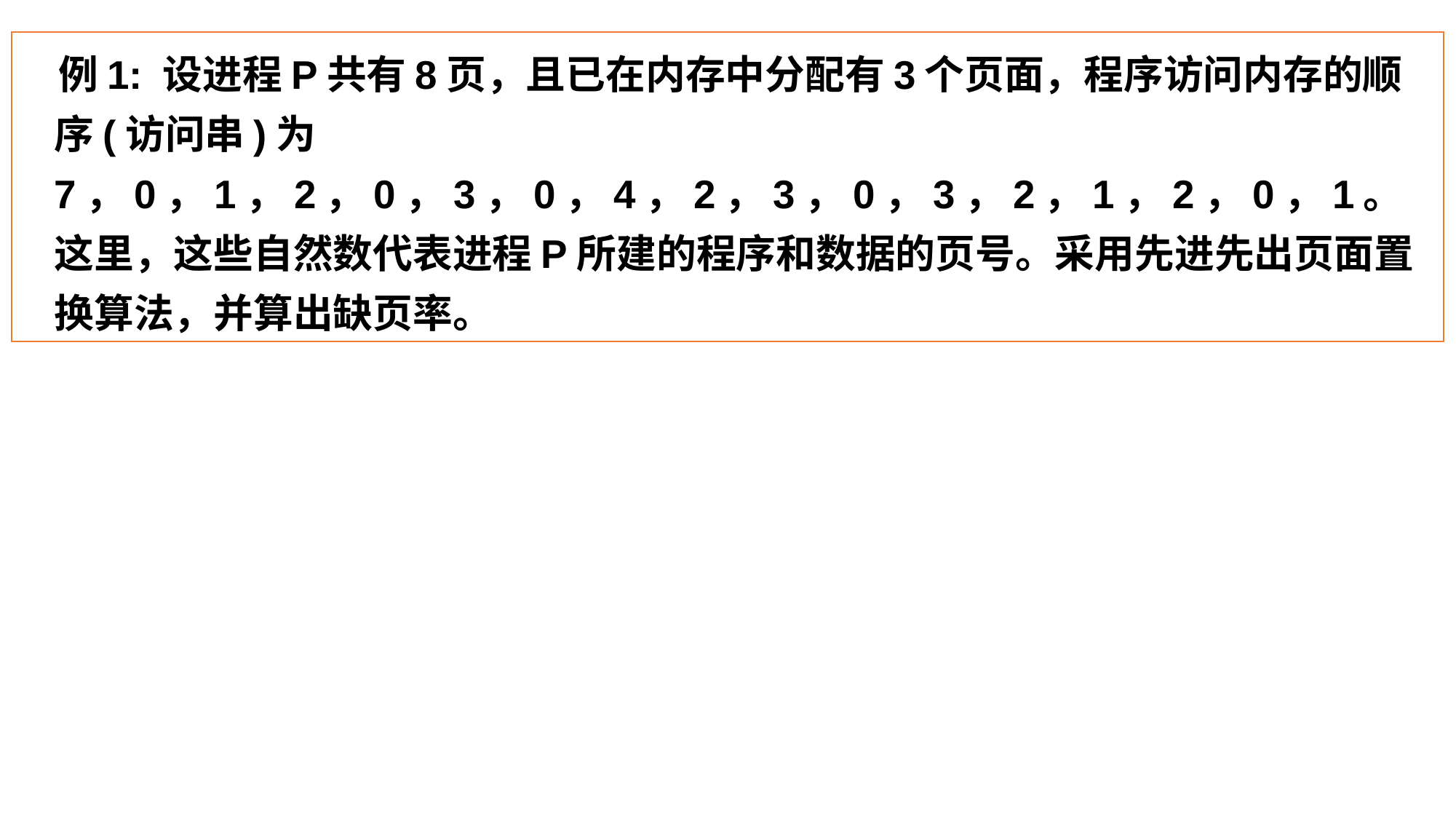

例1: 设进程P共有8页，且已在内存中分配有3个页面，程序访问内存的顺序(访问串)为7，0，1，2，0，3，0，4，2，3，0，3，2，1，2，0，1。这里，这些自然数代表进程P所建的程序和数据的页号。采用先进先出页面置换算法，并算出缺页率。